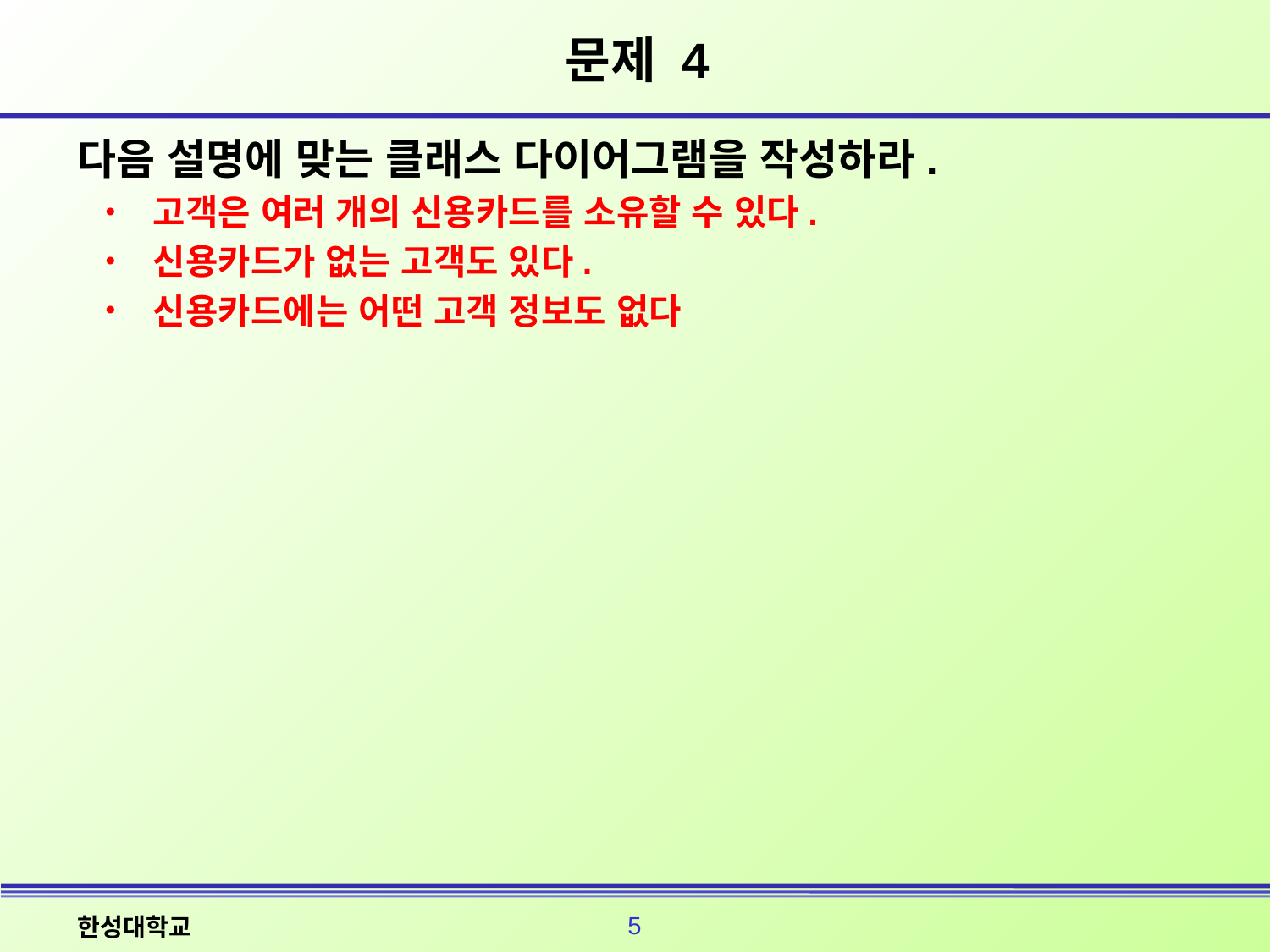

# 문제 4
다음 설명에 맞는 클래스 다이어그램을 작성하라.
고객은 여러 개의 신용카드를 소유할 수 있다.
신용카드가 없는 고객도 있다.
신용카드에는 어떤 고객 정보도 없다